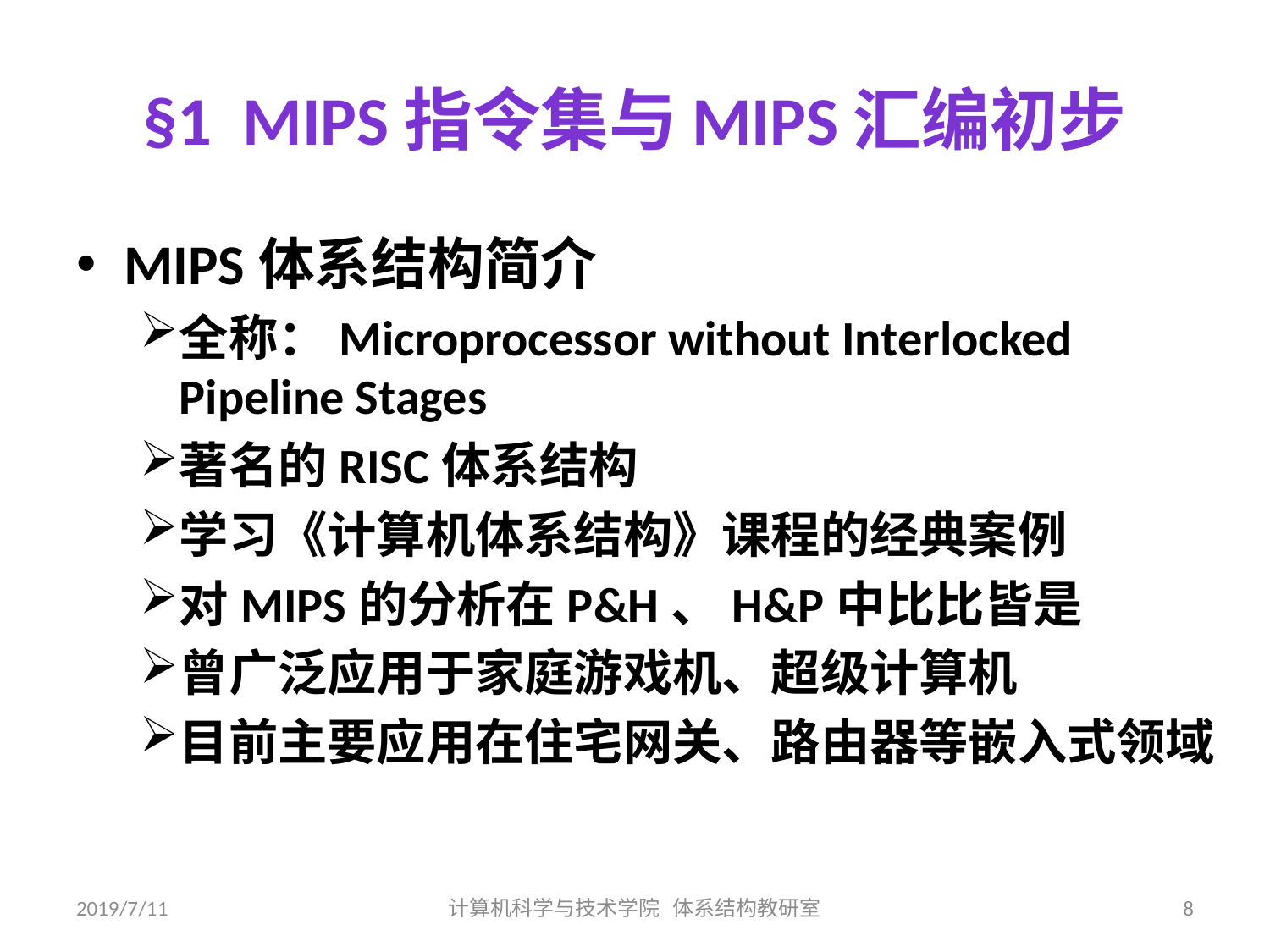

# §1  MIPS指令集与MIPS汇编初步
MIPS体系结构简介
全称：Microprocessor without Interlocked Pipeline Stages
著名的RISC体系结构
学习《计算机体系结构》课程的经典案例
对MIPS的分析在P&H、H&P中比比皆是
曾广泛应用于家庭游戏机、超级计算机
目前主要应用在住宅网关、路由器等嵌入式领域
2019/7/11
计算机科学与技术学院  体系结构教研室
8